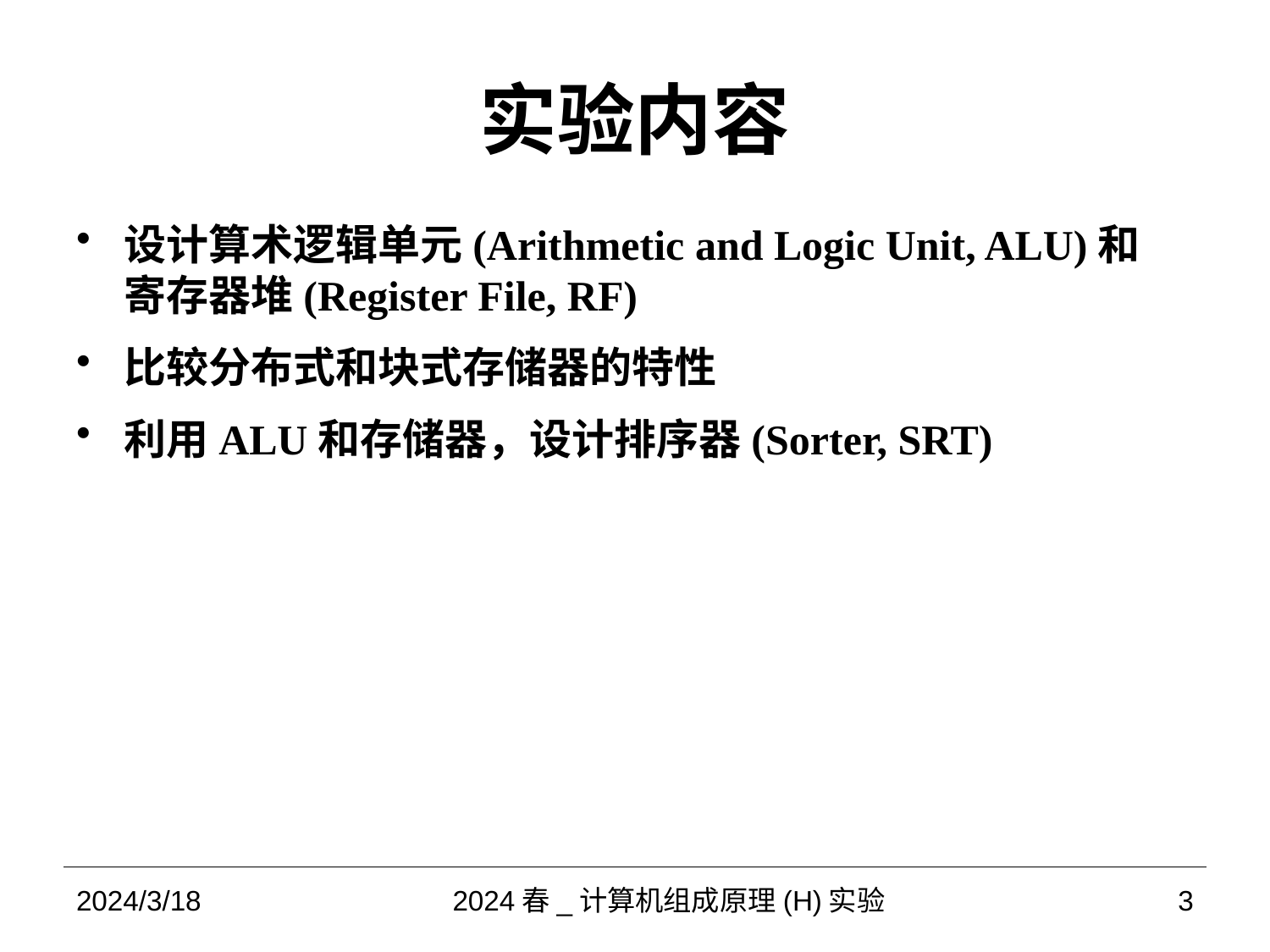

# 实验内容
设计算术逻辑单元(Arithmetic and Logic Unit, ALU)和寄存器堆(Register File, RF)
比较分布式和块式存储器的特性
利用ALU和存储器，设计排序器(Sorter, SRT)

2024/3/18
2024春_计算机组成原理(H)实验
3